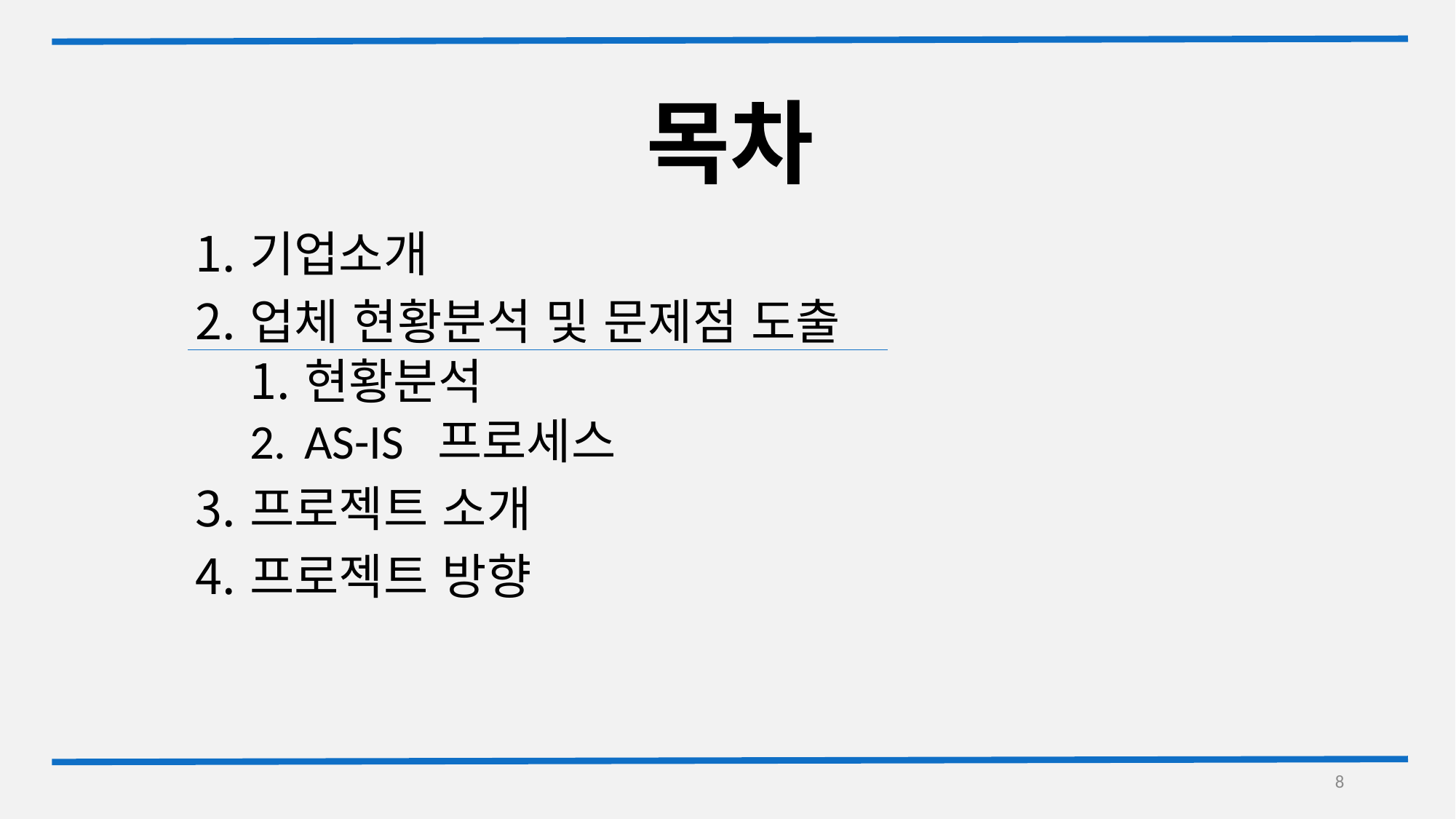

# 목차
기업소개
업체 현황분석 및 문제점 도출
현황분석
AS-IS  프로세스
프로젝트 소개
프로젝트 방향

8